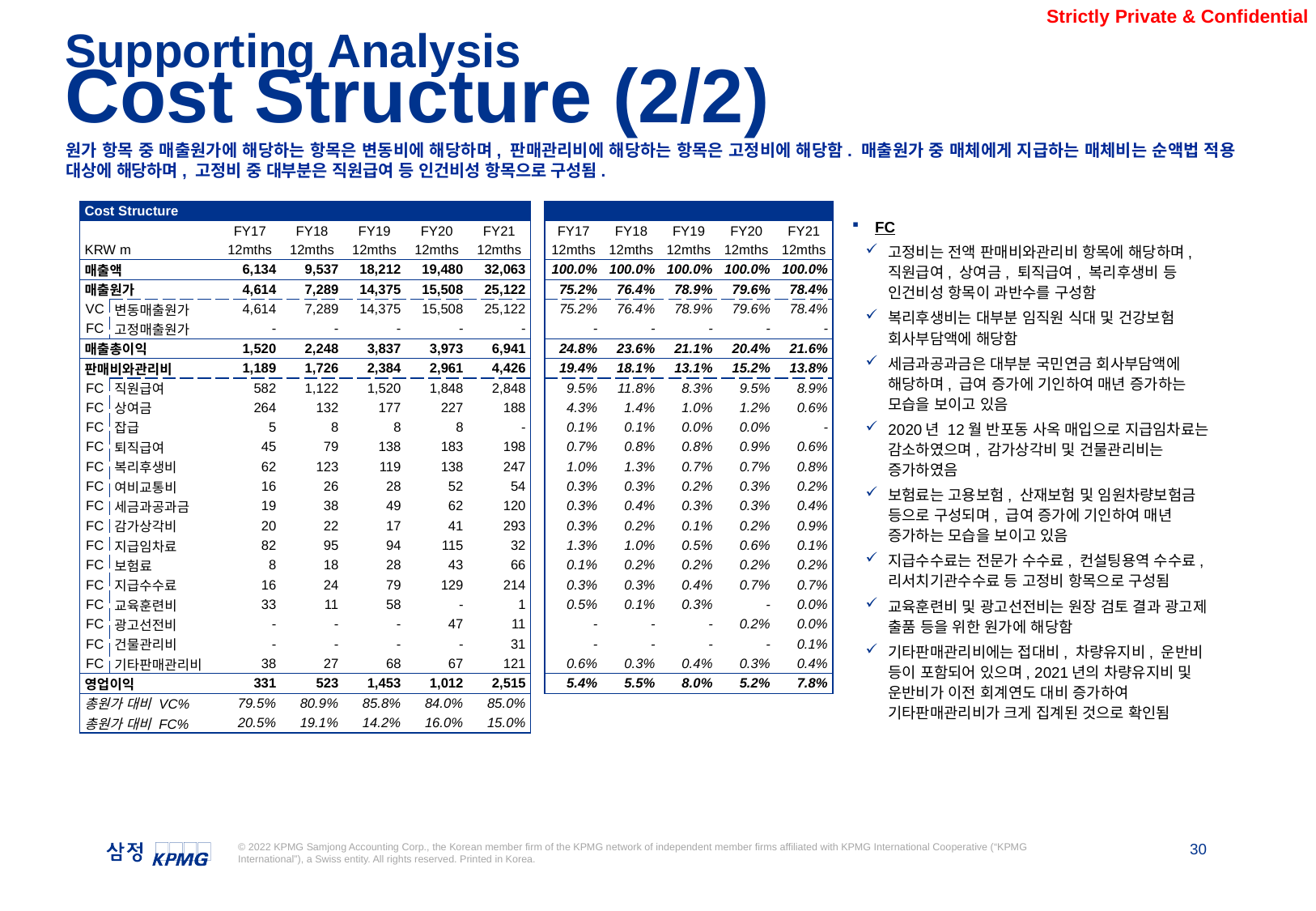

Supporting Analysis
Cost Structure (2/2)
원가 항목 중 매출원가에 해당하는 항목은 변동비에 해당하며, 판매관리비에 해당하는 항목은 고정비에 해당함. 매출원가 중 매체에게 지급하는 매체비는 순액법 적용 대상에 해당하며, 고정비 중 대부분은 직원급여 등 인건비성 항목으로 구성됨.
| Cost Structure |  |  |  |  |  |  |  |  |  |  |  |  |
| --- | --- | --- | --- | --- | --- | --- | --- | --- | --- | --- | --- | --- |
|  |  | FY17 | FY18 | FY19 | FY20 | FY21 |  | FY17 | FY18 | FY19 | FY20 | FY21 |
| KRW m |  | 12mths | 12mths | 12mths | 12mths | 12mths |  | 12mths | 12mths | 12mths | 12mths | 12mths |
| 매출액 |  | 6,134 | 9,537 | 18,212 | 19,480 | 32,063 |  | 100.0% | 100.0% | 100.0% | 100.0% | 100.0% |
| 매출원가 |  | 4,614 | 7,289 | 14,375 | 15,508 | 25,122 |  | 75.2% | 76.4% | 78.9% | 79.6% | 78.4% |
| VC | 변동매출원가 | 4,614 | 7,289 | 14,375 | 15,508 | 25,122 |  | 75.2% | 76.4% | 78.9% | 79.6% | 78.4% |
| FC | 고정매출원가 | - | - | - | - | - |  | - | - | - | - | - |
| 매출총이익 |  | 1,520 | 2,248 | 3,837 | 3,973 | 6,941 |  | 24.8% | 23.6% | 21.1% | 20.4% | 21.6% |
| 판매비와관리비 |  | 1,189 | 1,726 | 2,384 | 2,961 | 4,426 |  | 19.4% | 18.1% | 13.1% | 15.2% | 13.8% |
| FC | 직원급여 | 582 | 1,122 | 1,520 | 1,848 | 2,848 |  | 9.5% | 11.8% | 8.3% | 9.5% | 8.9% |
| FC | 상여금 | 264 | 132 | 177 | 227 | 188 |  | 4.3% | 1.4% | 1.0% | 1.2% | 0.6% |
| FC | 잡급 | 5 | 8 | 8 | 8 | - |  | 0.1% | 0.1% | 0.0% | 0.0% | - |
| FC | 퇴직급여 | 45 | 79 | 138 | 183 | 198 |  | 0.7% | 0.8% | 0.8% | 0.9% | 0.6% |
| FC | 복리후생비 | 62 | 123 | 119 | 138 | 247 |  | 1.0% | 1.3% | 0.7% | 0.7% | 0.8% |
| FC | 여비교통비 | 16 | 26 | 28 | 52 | 54 |  | 0.3% | 0.3% | 0.2% | 0.3% | 0.2% |
| FC | 세금과공과금 | 19 | 38 | 49 | 62 | 120 |  | 0.3% | 0.4% | 0.3% | 0.3% | 0.4% |
| FC | 감가상각비 | 20 | 22 | 17 | 41 | 293 |  | 0.3% | 0.2% | 0.1% | 0.2% | 0.9% |
| FC | 지급임차료 | 82 | 95 | 94 | 115 | 32 |  | 1.3% | 1.0% | 0.5% | 0.6% | 0.1% |
| FC | 보험료 | 8 | 18 | 28 | 43 | 66 |  | 0.1% | 0.2% | 0.2% | 0.2% | 0.2% |
| FC | 지급수수료 | 16 | 24 | 79 | 129 | 214 |  | 0.3% | 0.3% | 0.4% | 0.7% | 0.7% |
| FC | 교육훈련비 | 33 | 11 | 58 | - | 1 |  | 0.5% | 0.1% | 0.3% | - | 0.0% |
| FC | 광고선전비 | - | - | - | 47 | 11 |  | - | - | - | 0.2% | 0.0% |
| FC | 건물관리비 | - | - | - | - | 31 |  | - | - | - | - | 0.1% |
| FC | 기타판매관리비 | 38 | 27 | 68 | 67 | 121 |  | 0.6% | 0.3% | 0.4% | 0.3% | 0.4% |
| 영업이익 |  | 331 | 523 | 1,453 | 1,012 | 2,515 |  | 5.4% | 5.5% | 8.0% | 5.2% | 7.8% |
| 총원가 대비 VC% |  | 79.5% | 80.9% | 85.8% | 84.0% | 85.0% |  |  |  |  |  |  |
| 총원가 대비 FC% |  | 20.5% | 19.1% | 14.2% | 16.0% | 15.0% |  |  |  |  |  |  |
FC
고정비는 전액 판매비와관리비 항목에 해당하며, 직원급여, 상여금, 퇴직급여, 복리후생비 등 인건비성 항목이 과반수를 구성함
복리후생비는 대부분 임직원 식대 및 건강보험 회사부담액에 해당함
세금과공과금은 대부분 국민연금 회사부담액에 해당하며, 급여 증가에 기인하여 매년 증가하는 모습을 보이고 있음
2020년 12월 반포동 사옥 매입으로 지급임차료는 감소하였으며, 감가상각비 및 건물관리비는 증가하였음
보험료는 고용보험, 산재보험 및 임원차량보험금 등으로 구성되며, 급여 증가에 기인하여 매년 증가하는 모습을 보이고 있음
지급수수료는 전문가 수수료, 컨설팅용역 수수료, 리서치기관수수료 등 고정비 항목으로 구성됨
교육훈련비 및 광고선전비는 원장 검토 결과 광고제 출품 등을 위한 원가에 해당함
기타판매관리비에는 접대비, 차량유지비, 운반비 등이 포함되어 있으며, 2021년의 차량유지비 및 운반비가 이전 회계연도 대비 증가하여 기타판매관리비가 크게 집계된 것으로 확인됨